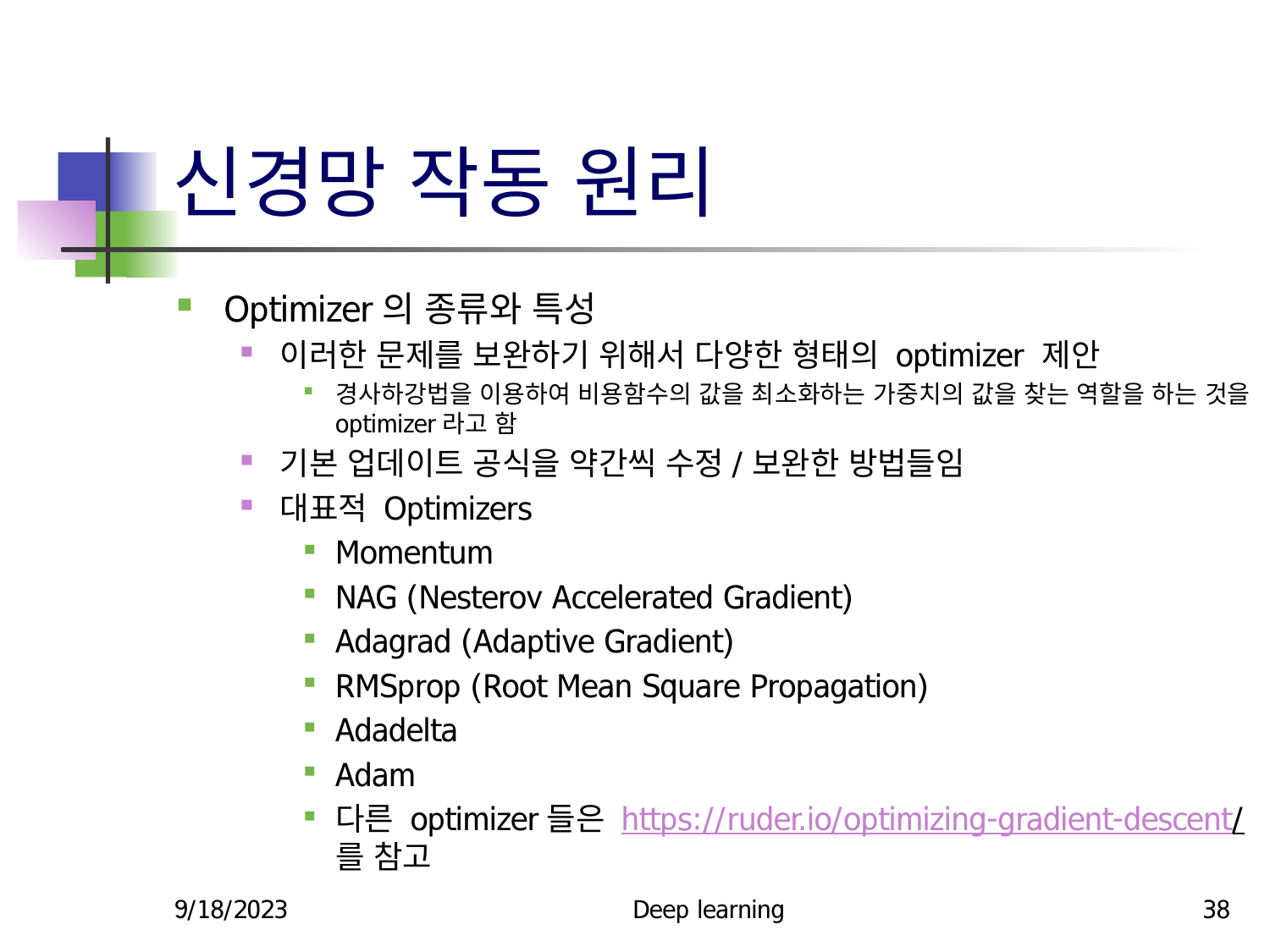

# 신경망 작동 원리
Optimizer의 종류와 특성
이러한 문제를 보완하기 위해서 다양한 형태의 optimizer 제안
경사하강법을 이용하여 비용함수의 값을 최소화하는 가중치의 값을 찾는 역할을 하는 것을 optimizer라고 함
기본 업데이트 공식을 약간씩 수정/보완한 방법들임
대표적 Optimizers
Momentum
NAG (Nesterov Accelerated Gradient)
Adagrad (Adaptive Gradient)
RMSprop (Root Mean Square Propagation)
Adadelta
Adam
다른 optimizer들은 https://ruder.io/optimizing-gradient-descent/를 참고

9/18/2023
Deep learning
38